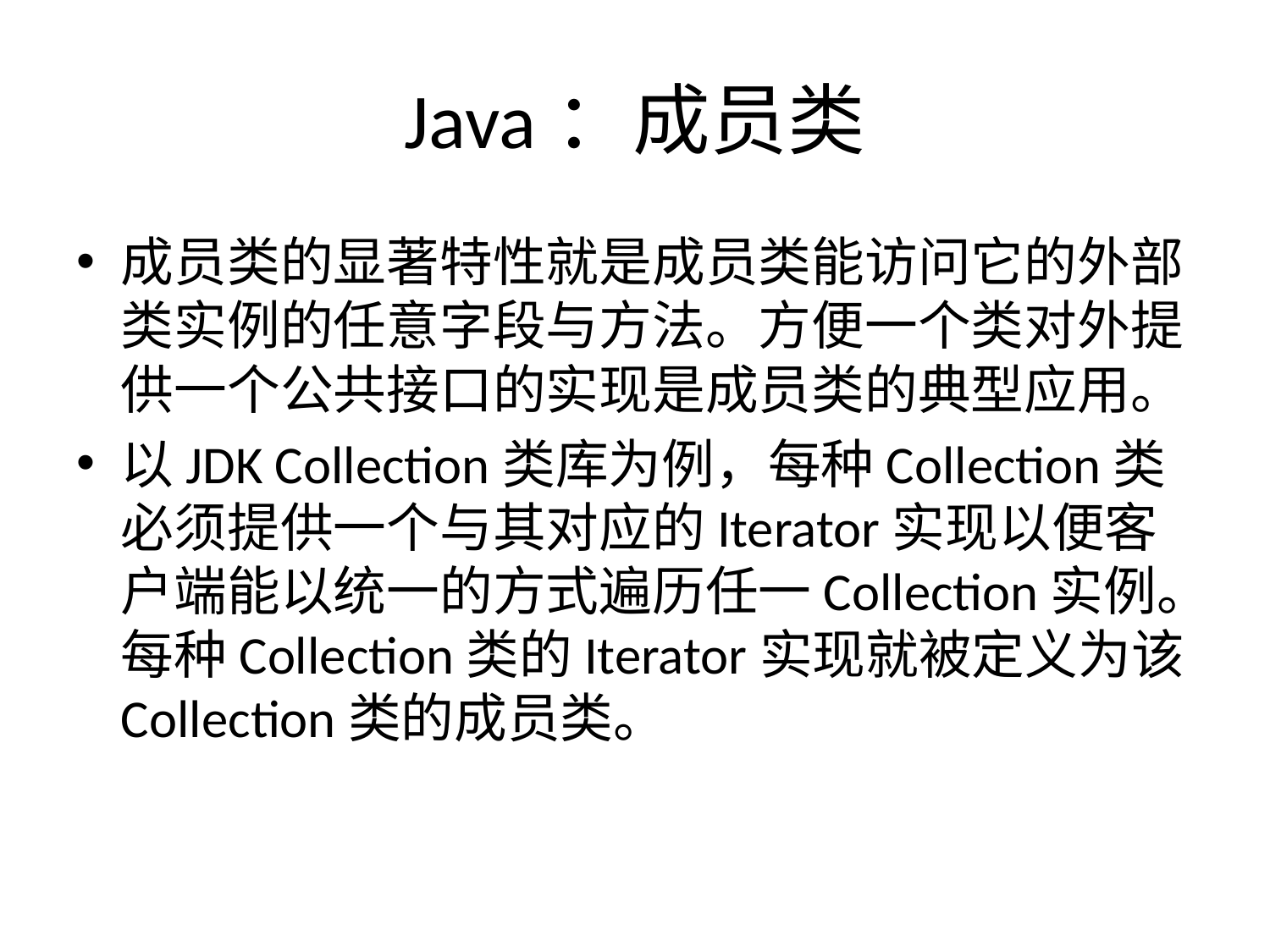

# Java：成员类
成员类的显著特性就是成员类能访问它的外部类实例的任意字段与方法。方便一个类对外提供一个公共接口的实现是成员类的典型应用。
以JDK Collection类库为例，每种Collection类必须提供一个与其对应的Iterator实现以便客户端能以统一的方式遍历任一Collection实例。每种Collection类的Iterator实现就被定义为该Collection类的成员类。